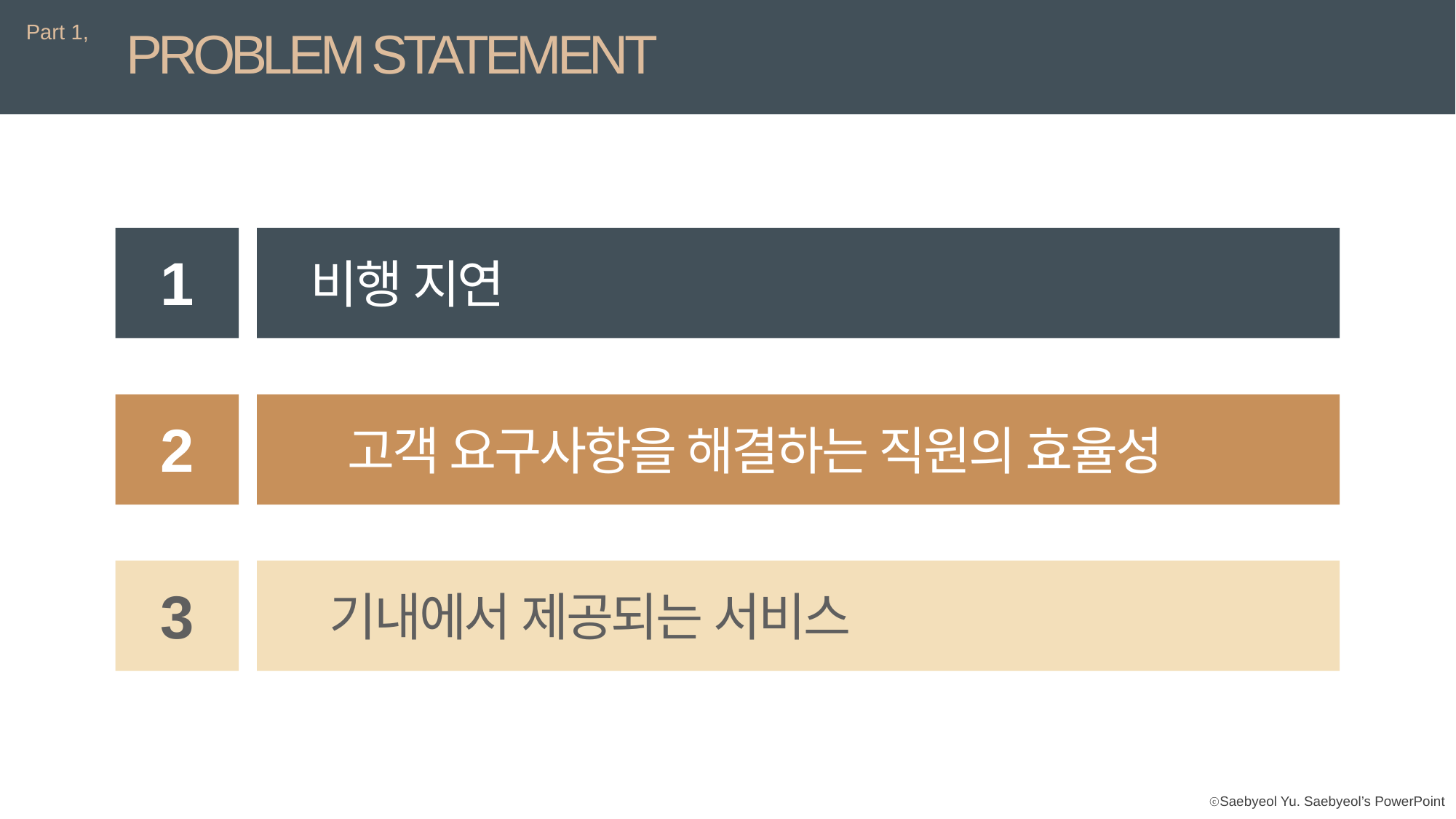

Part 1,
PROBLEM STATEMENT

1
비행 지연

2
고객 요구사항을 해결하는 직원의 효율성

3
기내에서 제공되는 서비스